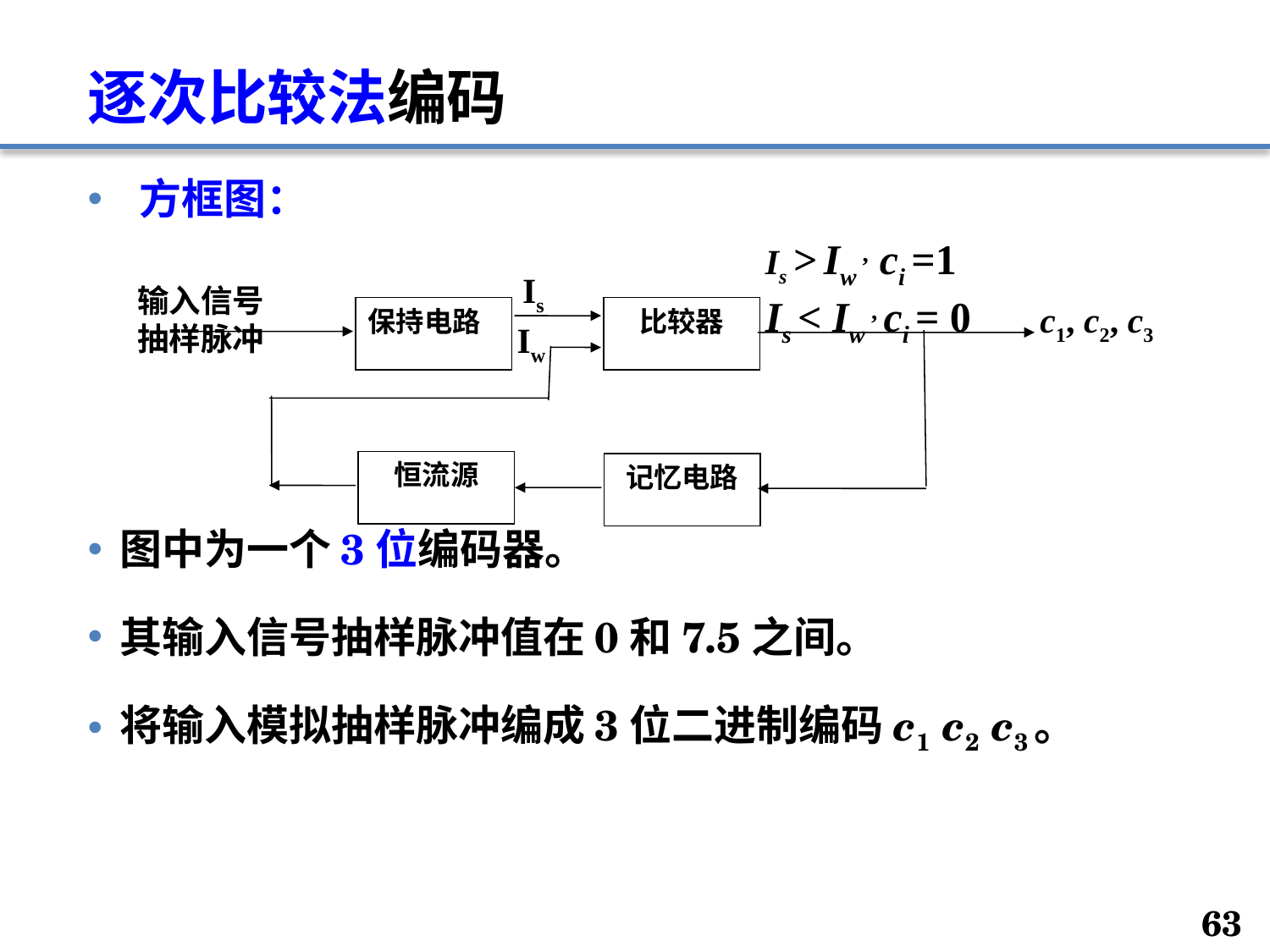

# 逐次比较法编码
 方框图：

图中为一个3位编码器。
其输入信号抽样脉冲值在0和7.5之间。
将输入模拟抽样脉冲编成3位二进制编码c1 c2 c3。

Is > Iw ,  ci =1
Is < Iw , ci = 0
Is
输入信号
抽样脉冲
c1, c2, c3
保持电路
 Iw

恒流源

记忆电路

比较器
63